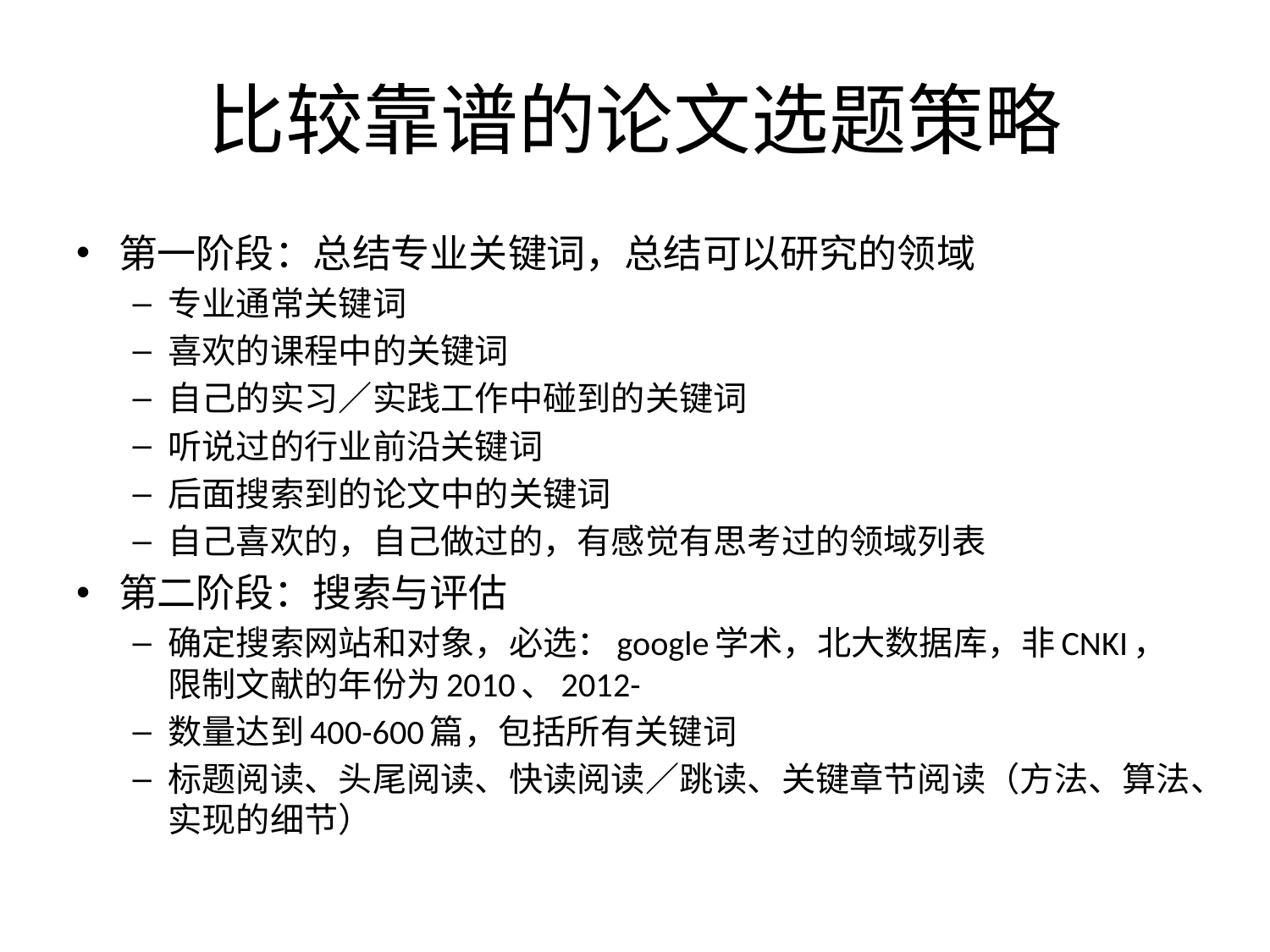

# 比较靠谱的论文选题策略
第一阶段：总结专业关键词，总结可以研究的领域
专业通常关键词
喜欢的课程中的关键词
自己的实习／实践工作中碰到的关键词
听说过的行业前沿关键词
后面搜索到的论文中的关键词
自己喜欢的，自己做过的，有感觉有思考过的领域列表
第二阶段：搜索与评估
确定搜索网站和对象，必选：google学术，北大数据库，非CNKI，限制文献的年份为2010、2012-
数量达到400-600篇，包括所有关键词
标题阅读、头尾阅读、快读阅读／跳读、关键章节阅读（方法、算法、实现的细节）